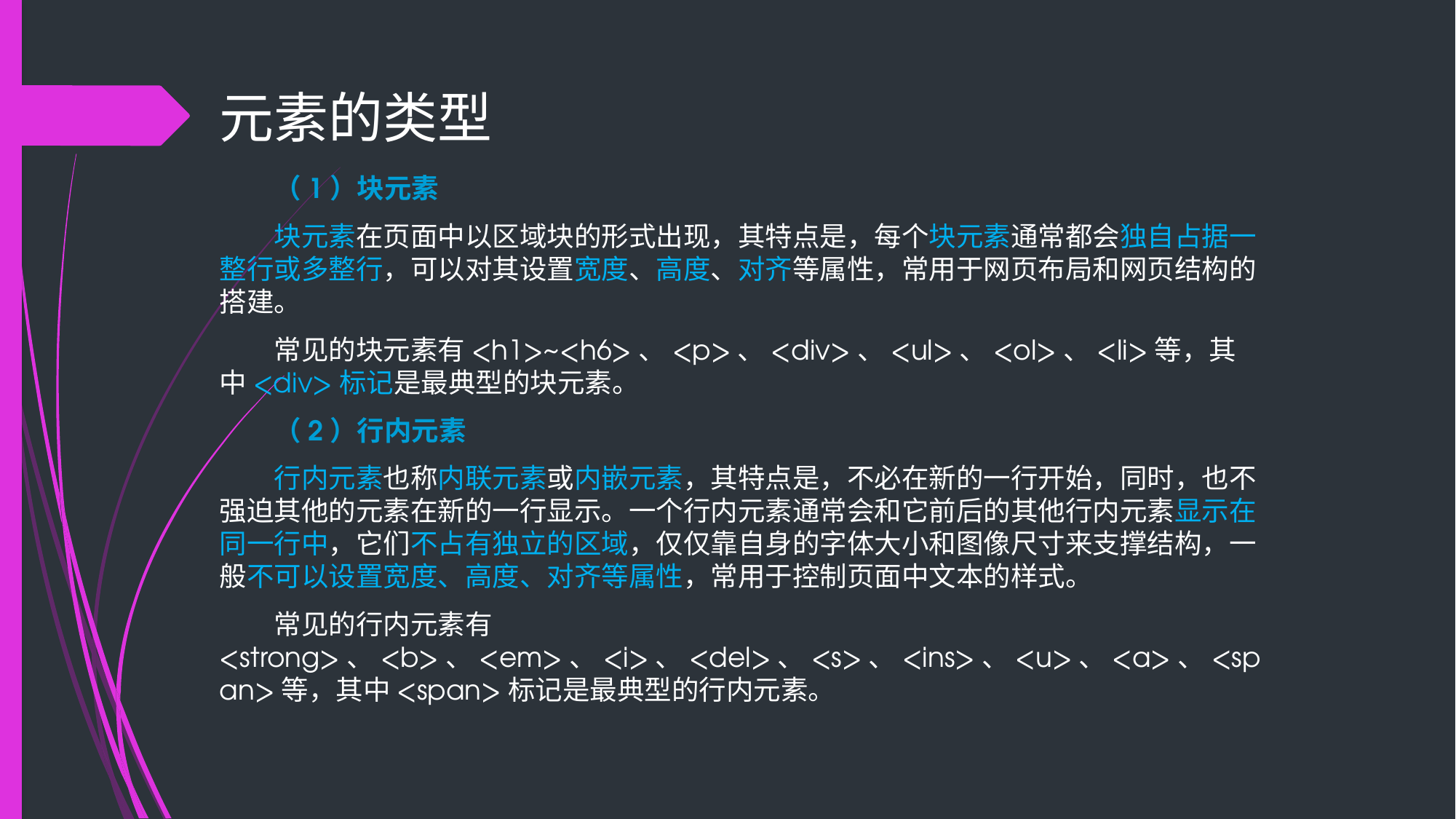

# 元素的类型
（1）块元素
块元素在页面中以区域块的形式出现，其特点是，每个块元素通常都会独自占据一整行或多整行，可以对其设置宽度、高度、对齐等属性，常用于网页布局和网页结构的搭建。
常见的块元素有<h1>~<h6>、<p>、<div>、<ul>、<ol>、<li>等，其中<div>标记是最典型的块元素。
（2）行内元素
行内元素也称内联元素或内嵌元素，其特点是，不必在新的一行开始，同时，也不强迫其他的元素在新的一行显示。一个行内元素通常会和它前后的其他行内元素显示在同一行中，它们不占有独立的区域，仅仅靠自身的字体大小和图像尺寸来支撑结构，一般不可以设置宽度、高度、对齐等属性，常用于控制页面中文本的样式。
常见的行内元素有<strong>、<b>、<em>、<i>、<del>、<s>、<ins>、<u>、<a>、<span>等，其中<span>标记是最典型的行内元素。